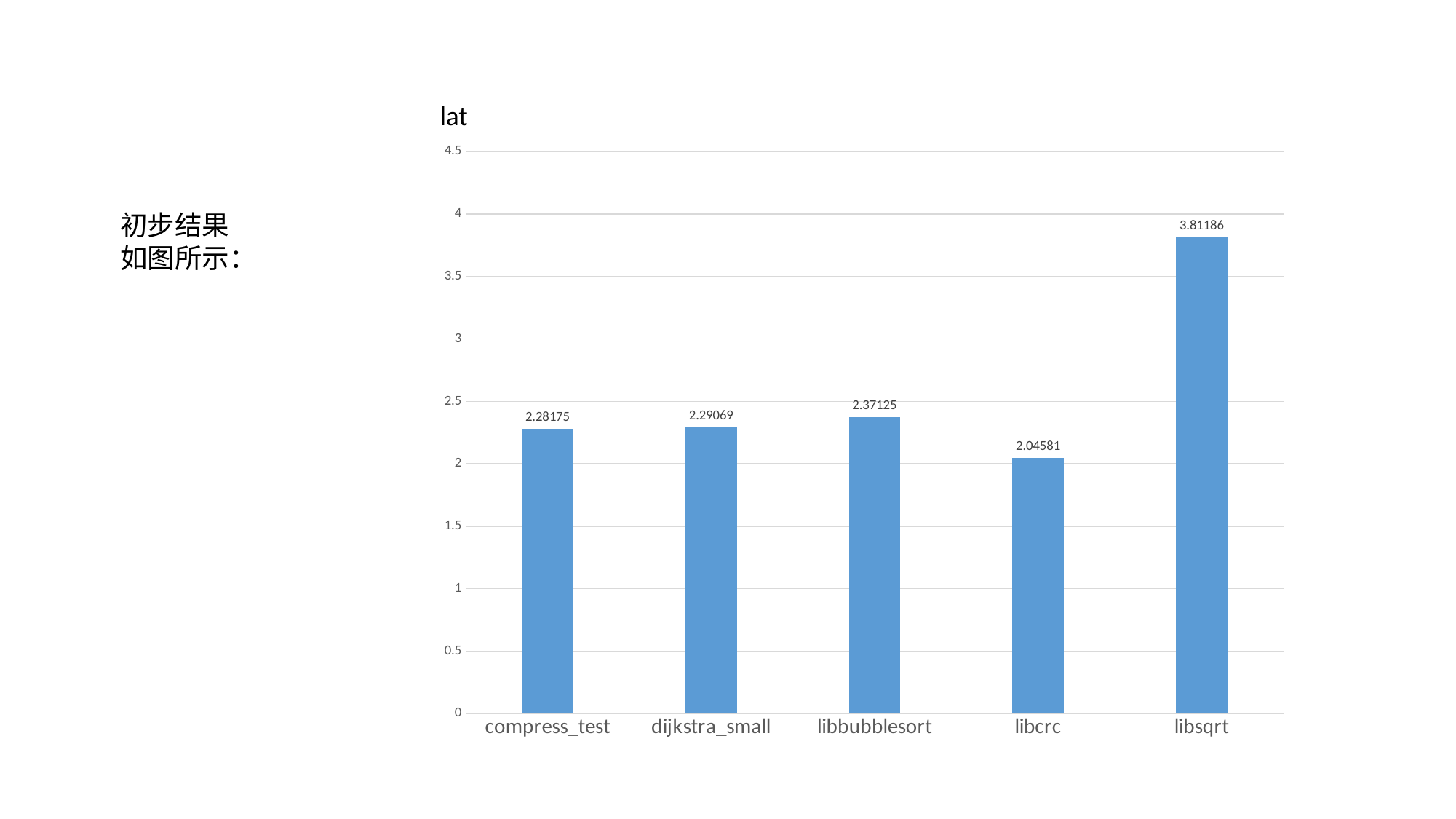

lat

### Chart

| Category | 系列 1 |
|---|---|
| compress_test | 2.28175 |
| dijkstra_small | 2.29069 |
| libbubblesort | 2.37125 |
| libcrc | 2.04581 |
| libsqrt | 3.81186 |
初步结果如图所示：